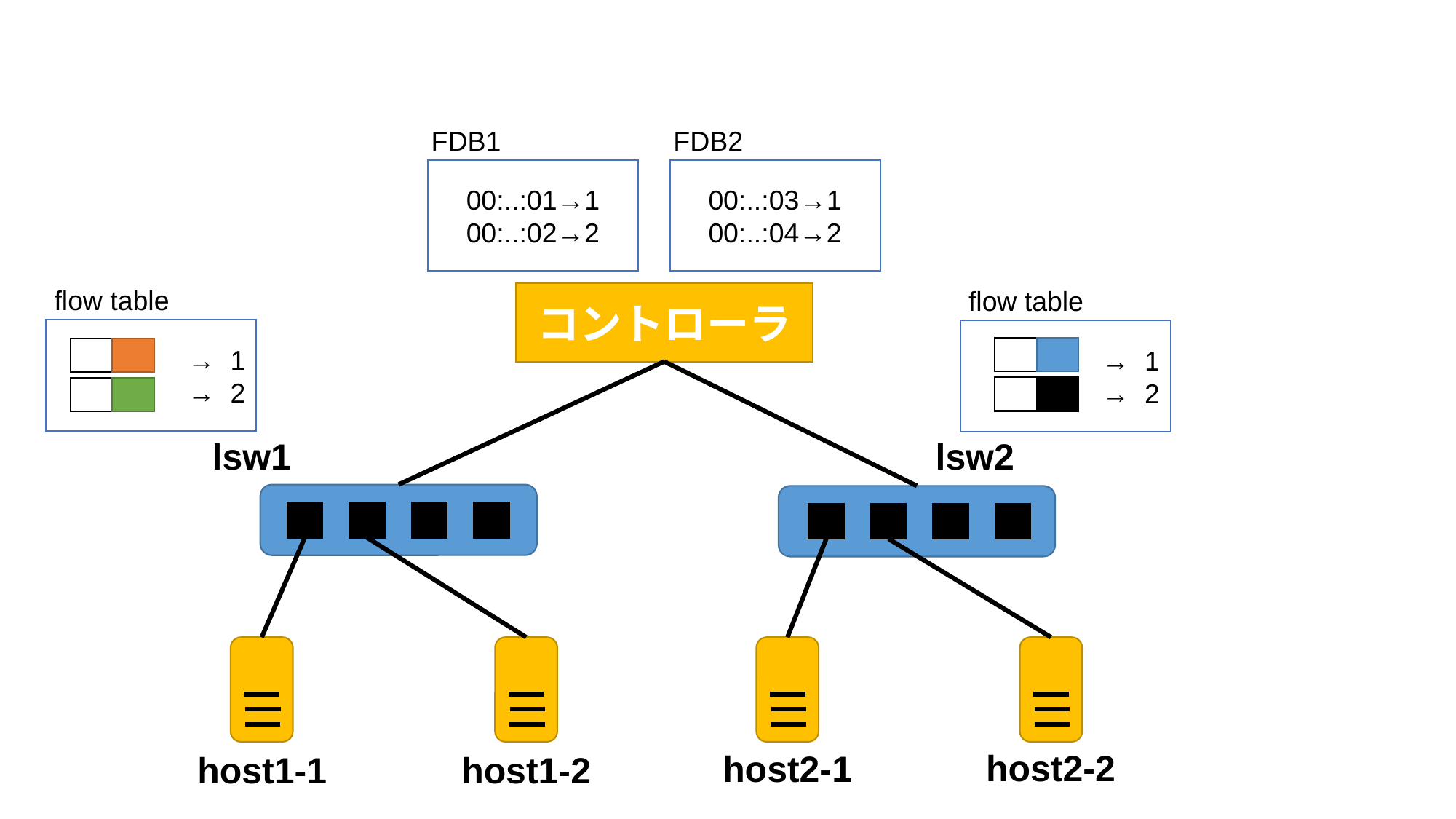

FDB2
00:..:03→1
00:..:04→2
FDB1
00:..:01→1
00:..:02→2
flow table
→  1
→  2
flow table
→  1
→  2
コントローラ

lsw1
lsw2

host2-2
host2-1
host1-2
host1-1